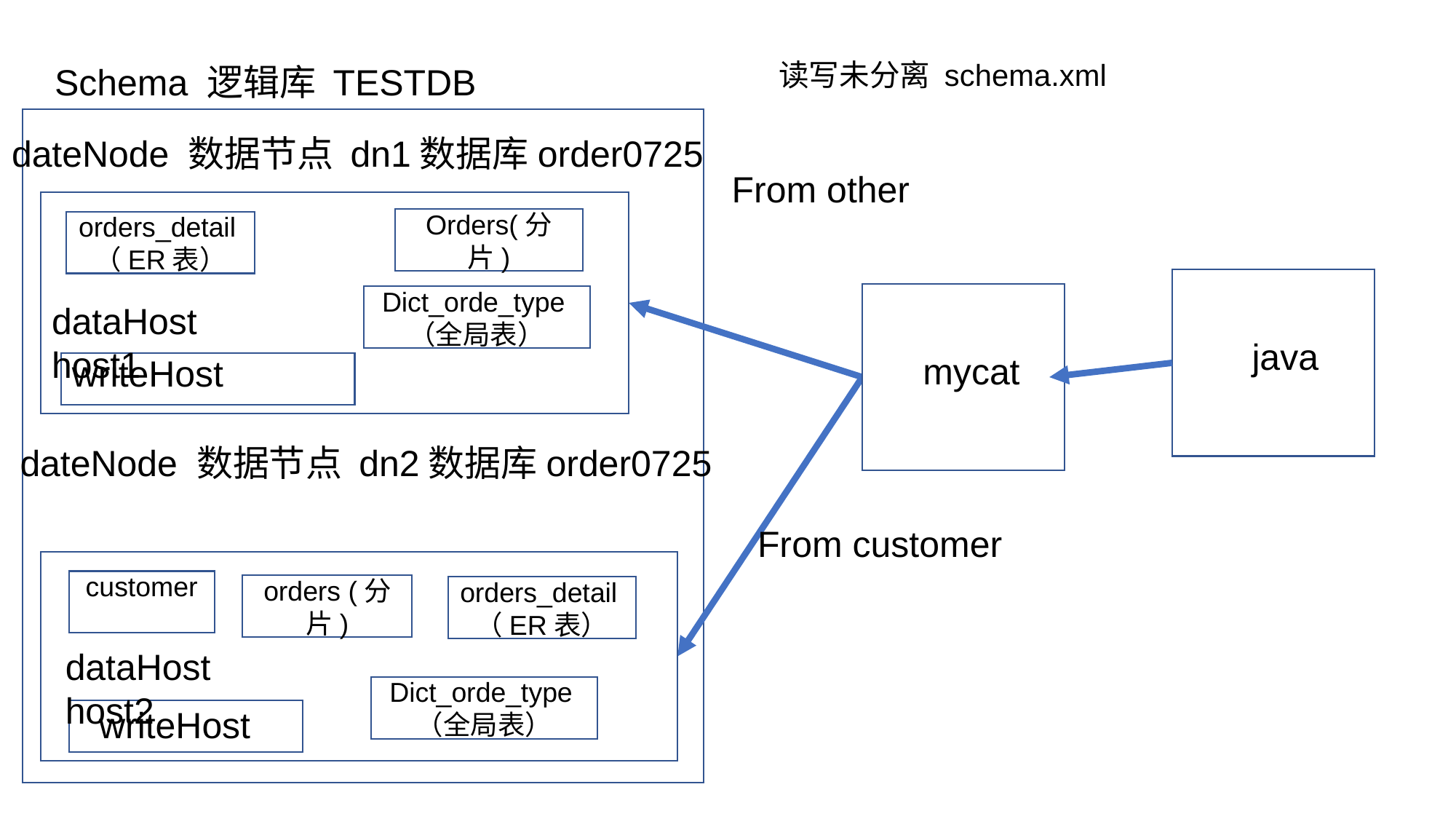

读写未分离 schema.xml
Schema 逻辑库 TESTDB

dateNode 数据节点 dn1数据库order0725
From other

Orders(分片)
orders_detail（ER表）

Dict_orde_type（全局表）
dataHost host1
java
mycat
writeHost

dateNode 数据节点 dn2数据库order0725
From customer

customera
orders (分片)
orders_detail（ER表）
dataHost host2
Dict_orde_type（全局表）
writeHost